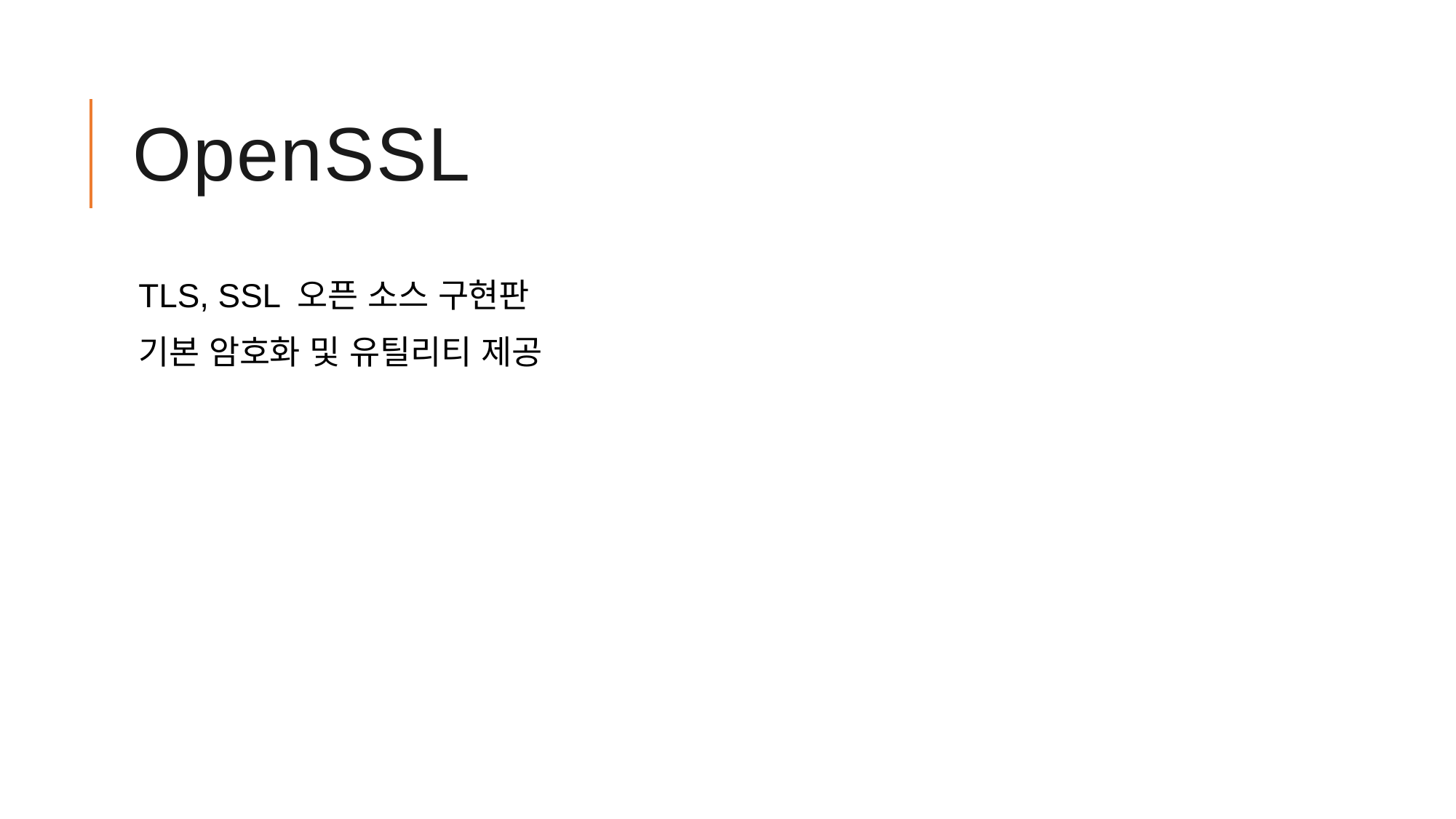

# OpenSSL
TLS, SSL 오픈 소스 구현판
기본 암호화 및 유틸리티 제공